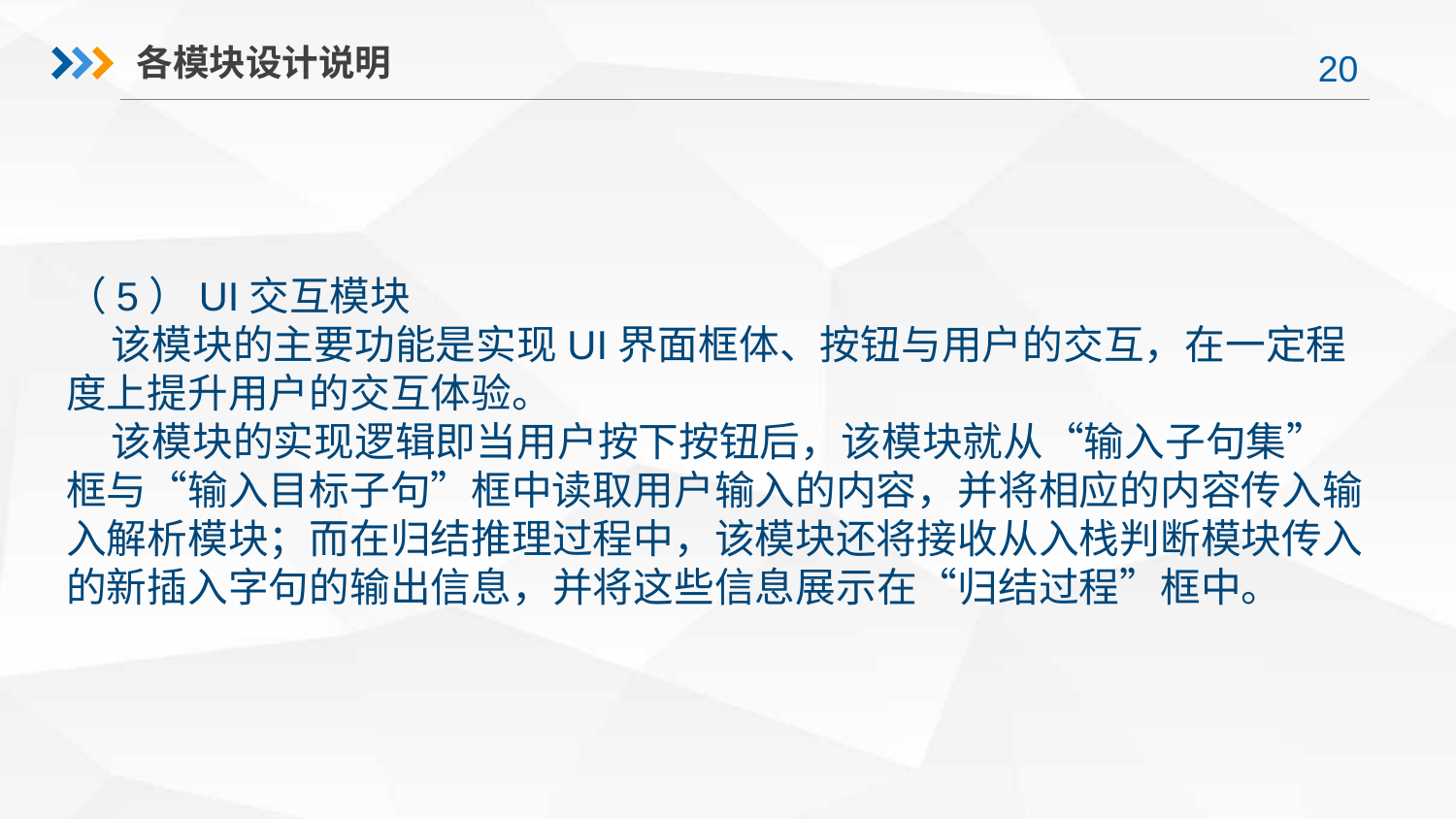

各模块设计说明
（5）UI交互模块
    该模块的主要功能是实现UI界面框体、按钮与用户的交互，在一定程度上提升用户的交互体验。
    该模块的实现逻辑即当用户按下按钮后，该模块就从“输入子句集”框与“输入目标子句”框中读取用户输入的内容，并将相应的内容传入输入解析模块；而在归结推理过程中，该模块还将接收从入栈判断模块传入的新插入字句的输出信息，并将这些信息展示在“归结过程”框中。